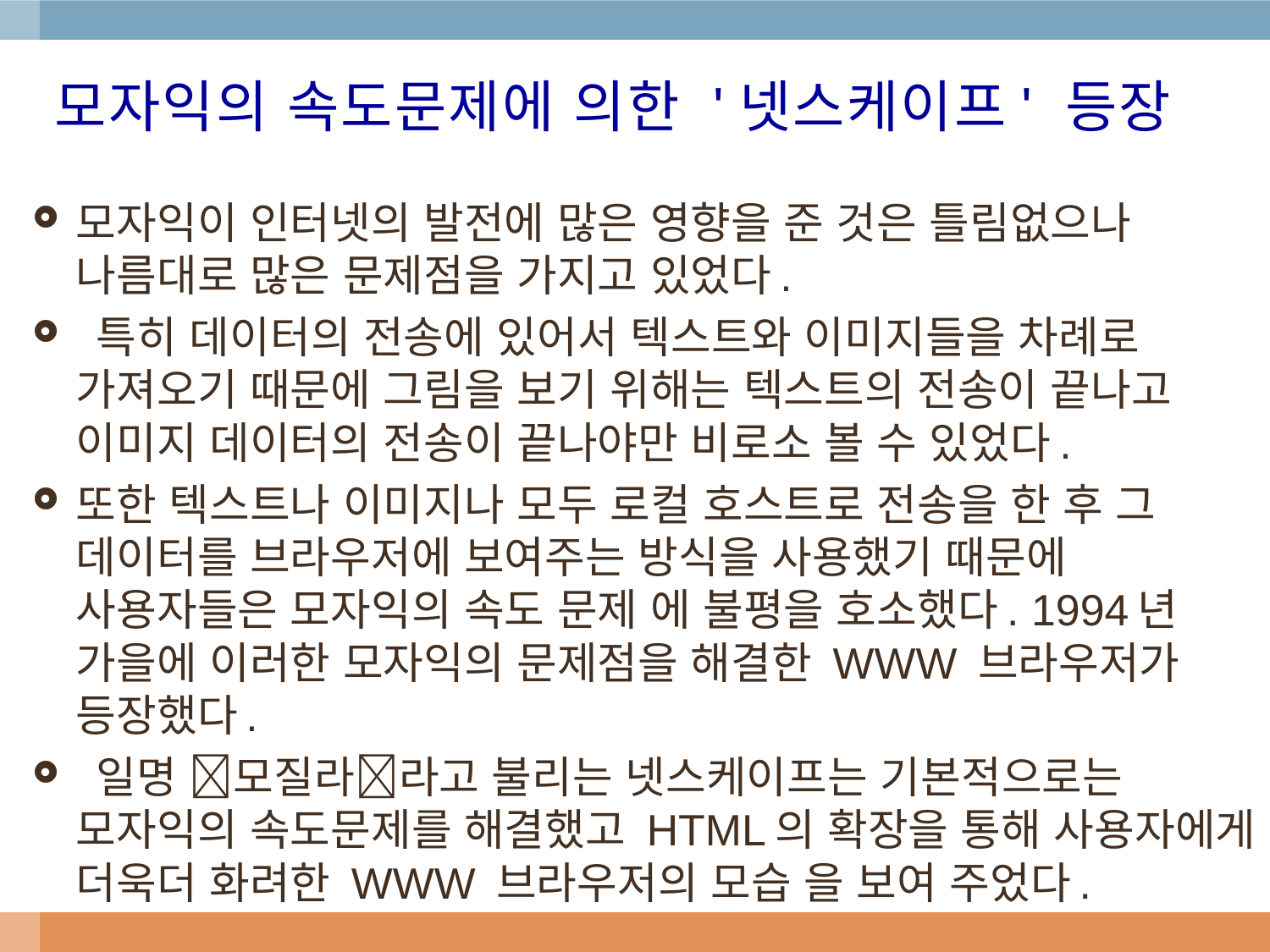

# 모자익의 속도문제에 의한 '넷스케이프' 등장
모자익이 인터넷의 발전에 많은 영향을 준 것은 틀림없으나 나름대로 많은 문제점을 가지고 있었다.
 특히 데이터의 전송에 있어서 텍스트와 이미지들을 차례로 가져오기 때문에 그림을 보기 위해는 텍스트의 전송이 끝나고 이미지 데이터의 전송이 끝나야만 비로소 볼 수 있었다.
또한 텍스트나 이미지나 모두 로컬 호스트로 전송을 한 후 그 데이터를 브라우저에 보여주는 방식을 사용했기 때문에 사용자들은 모자익의 속도 문제 에 불평을 호소했다. 1994년 가을에 이러한 모자익의 문제점을 해결한 WWW 브라우저가 등장했다.
 일명 󰡐모질라󰡑라고 불리는 넷스케이프는 기본적으로는 모자익의 속도문제를 해결했고 HTML의 확장을 통해 사용자에게 더욱더 화려한 WWW 브라우저의 모습 을 보여 주었다.